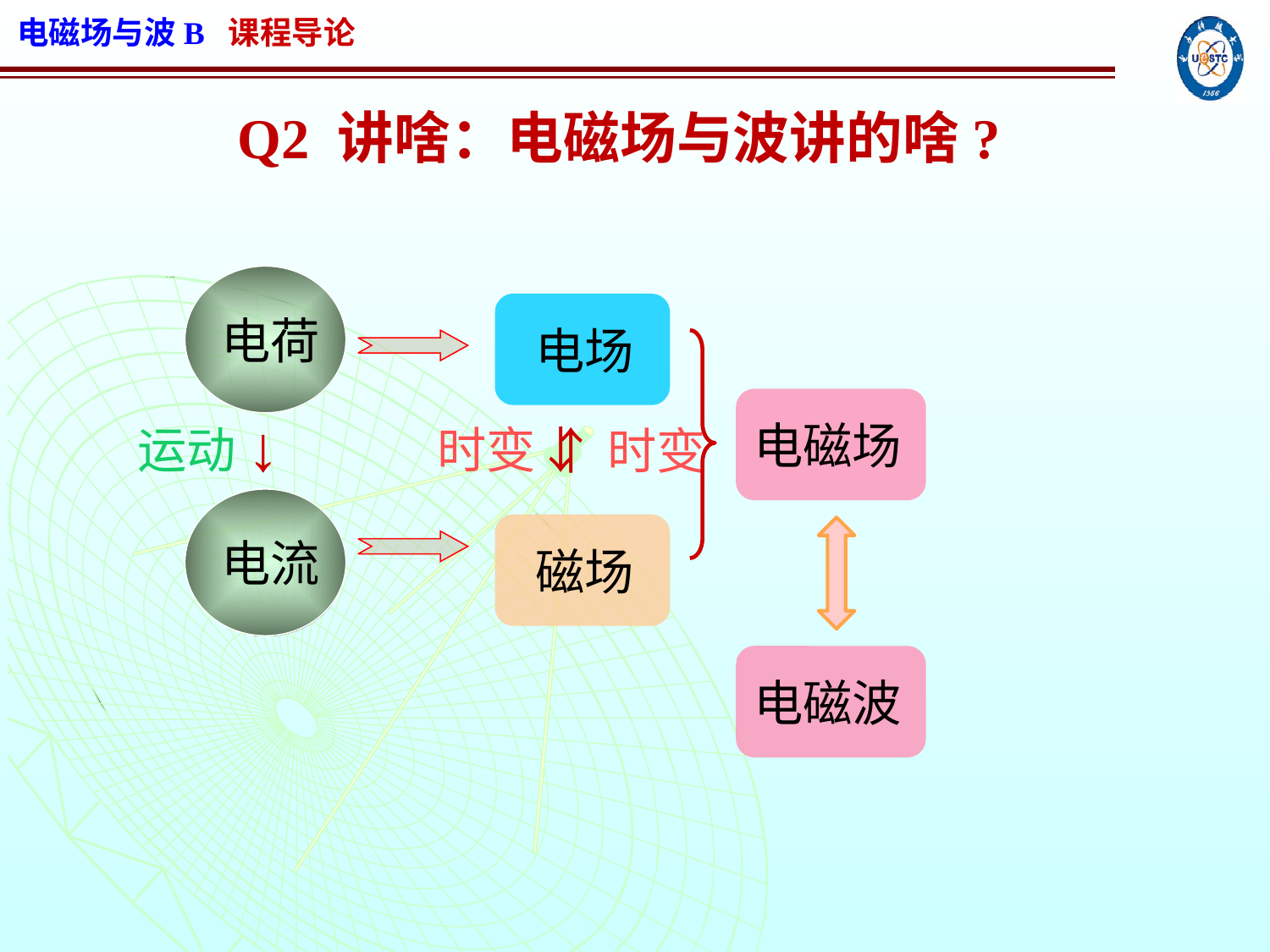

Q2 讲啥：电磁场与波讲的啥?
电荷
 电场

电磁场
↓
运动
时变↓
↑时变
电流
 磁场

电磁波